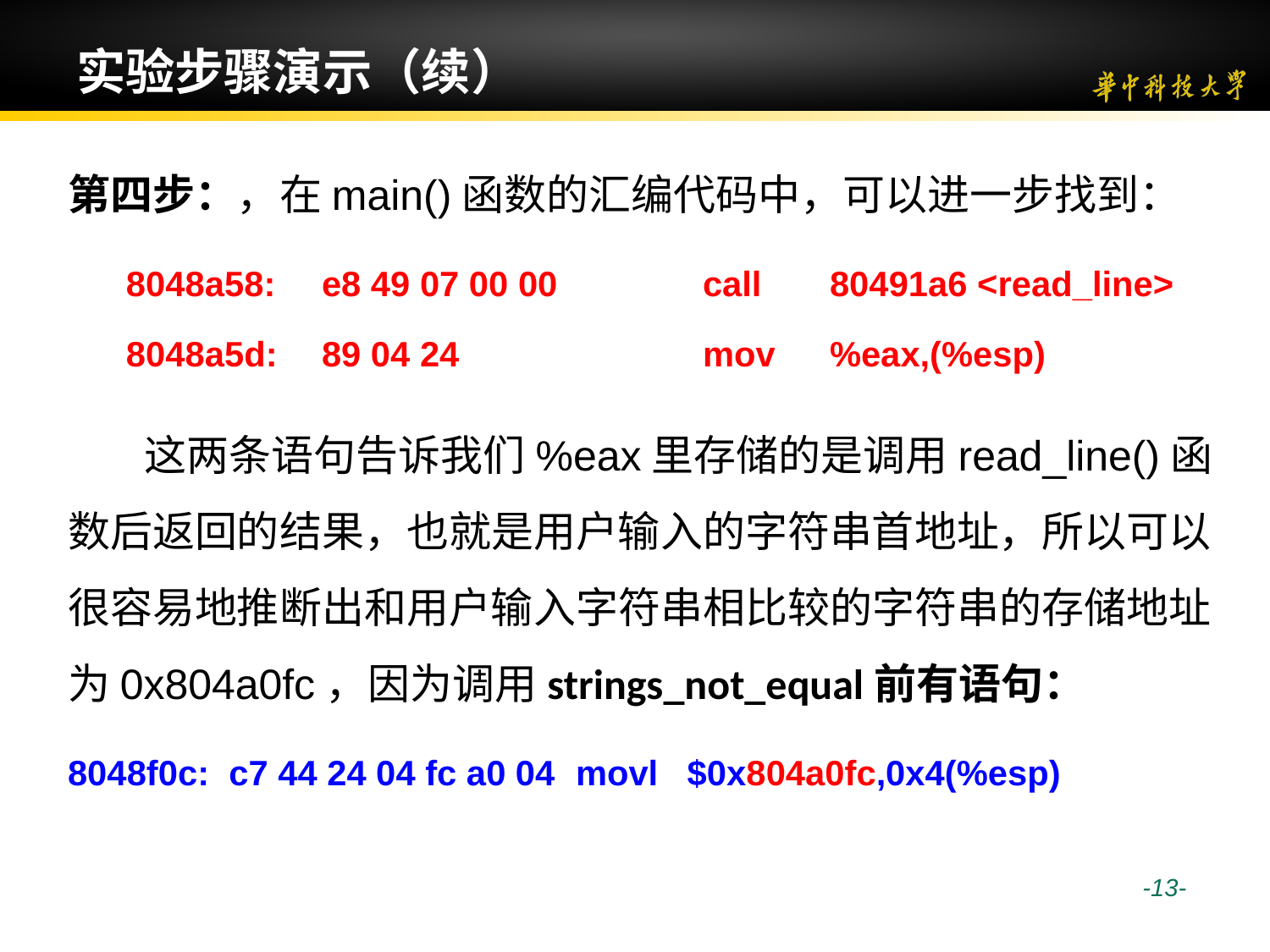

# 实验步骤演示（续）
第四步：，在main()函数的汇编代码中，可以进一步找到：
      8048a58:	e8 49 07 00 00       	call   	80491a6 <read_line>
      8048a5d:	89 04 24             	mov   	%eax,(%esp)
       这两条语句告诉我们%eax里存储的是调用read_line()函数后返回的结果，也就是用户输入的字符串首地址，所以可以很容易地推断出和用户输入字符串相比较的字符串的存储地址为0x804a0fc，因为调用strings_not_equal前有语句：
8048f0c:  c7 44 24 04 fc a0 04	movl   $0x804a0fc,0x4(%esp)

 -13-